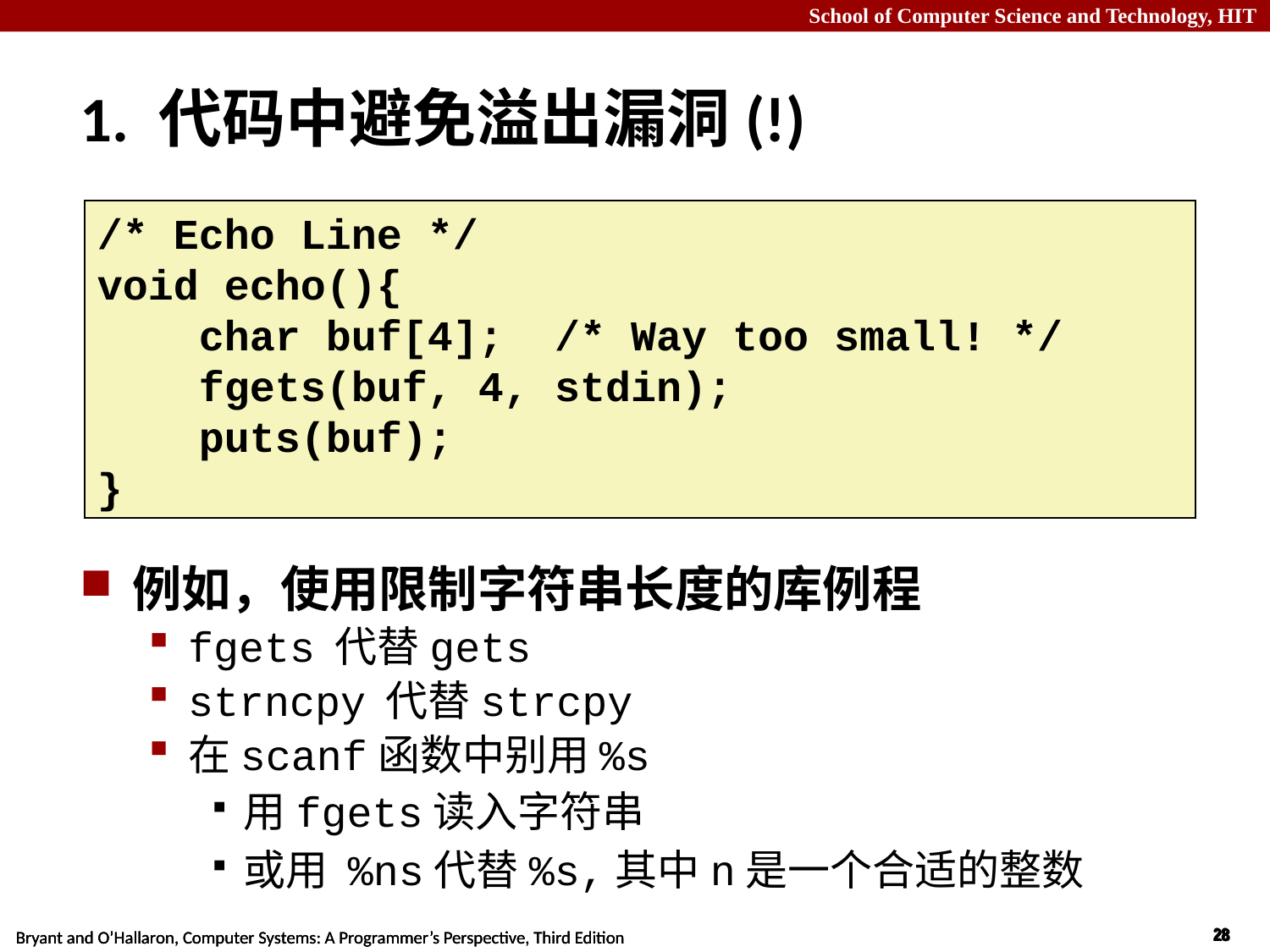

# 1. 代码中避免溢出漏洞(!)
/* Echo Line */
void echo(){
    char buf[4];  /* Way too small! */
    fgets(buf, 4, stdin);
    puts(buf);
}
例如，使用限制字符串长度的库例程
fgets 代替gets
strncpy 代替strcpy
在scanf函数中别用%s
用fgets读入字符串
或用 %ns代替%s,其中n是一个合适的整数